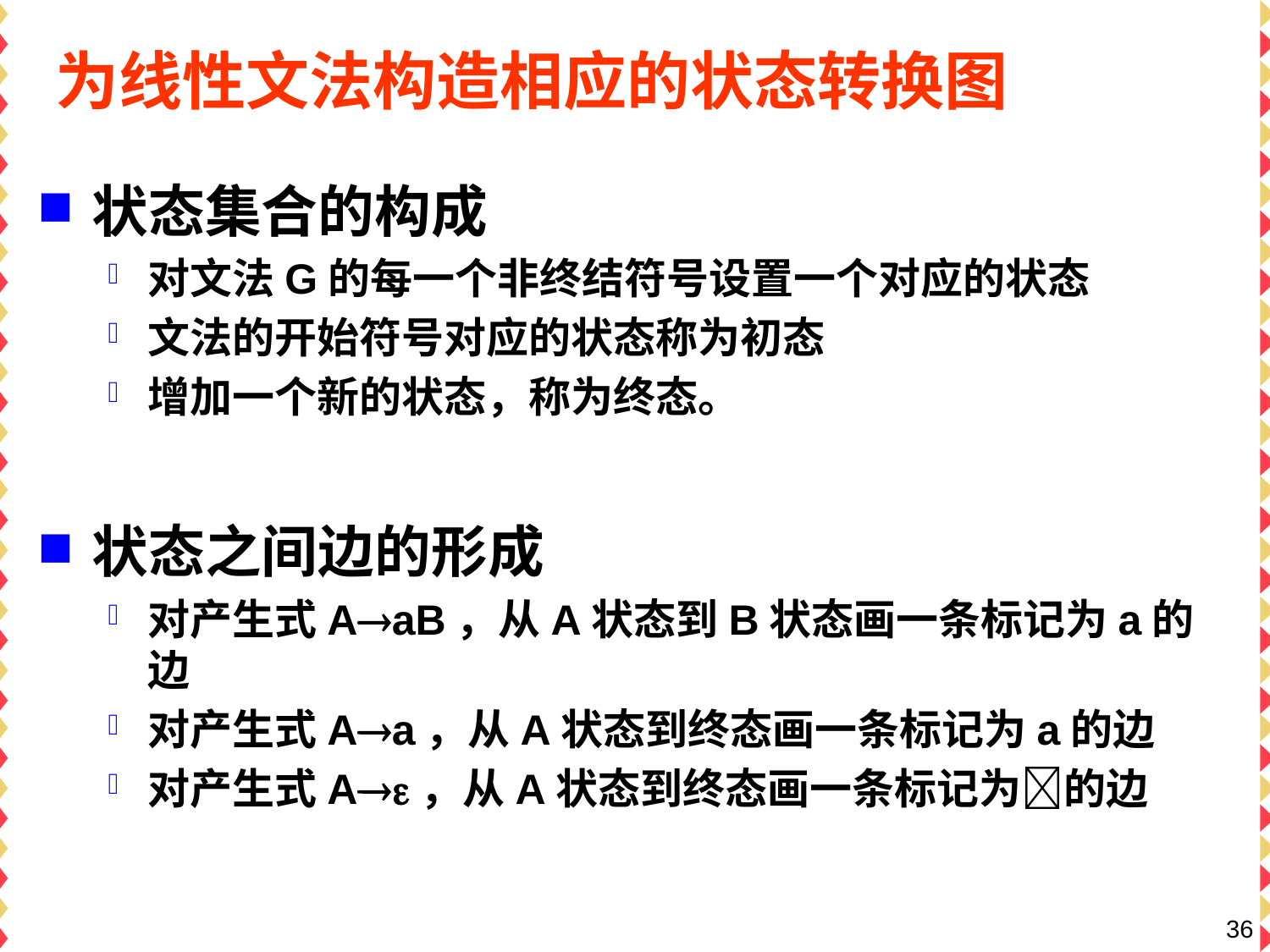

# 为线性文法构造相应的状态转换图
状态集合的构成
对文法G的每一个非终结符号设置一个对应的状态
文法的开始符号对应的状态称为初态
增加一个新的状态，称为终态。

状态之间边的形成
对产生式A→aB，从A状态到B状态画一条标记为a的边
对产生式A→a，从A状态到终态画一条标记为a的边
对产生式A→ε，从A状态到终态画一条标记为ε的边

36